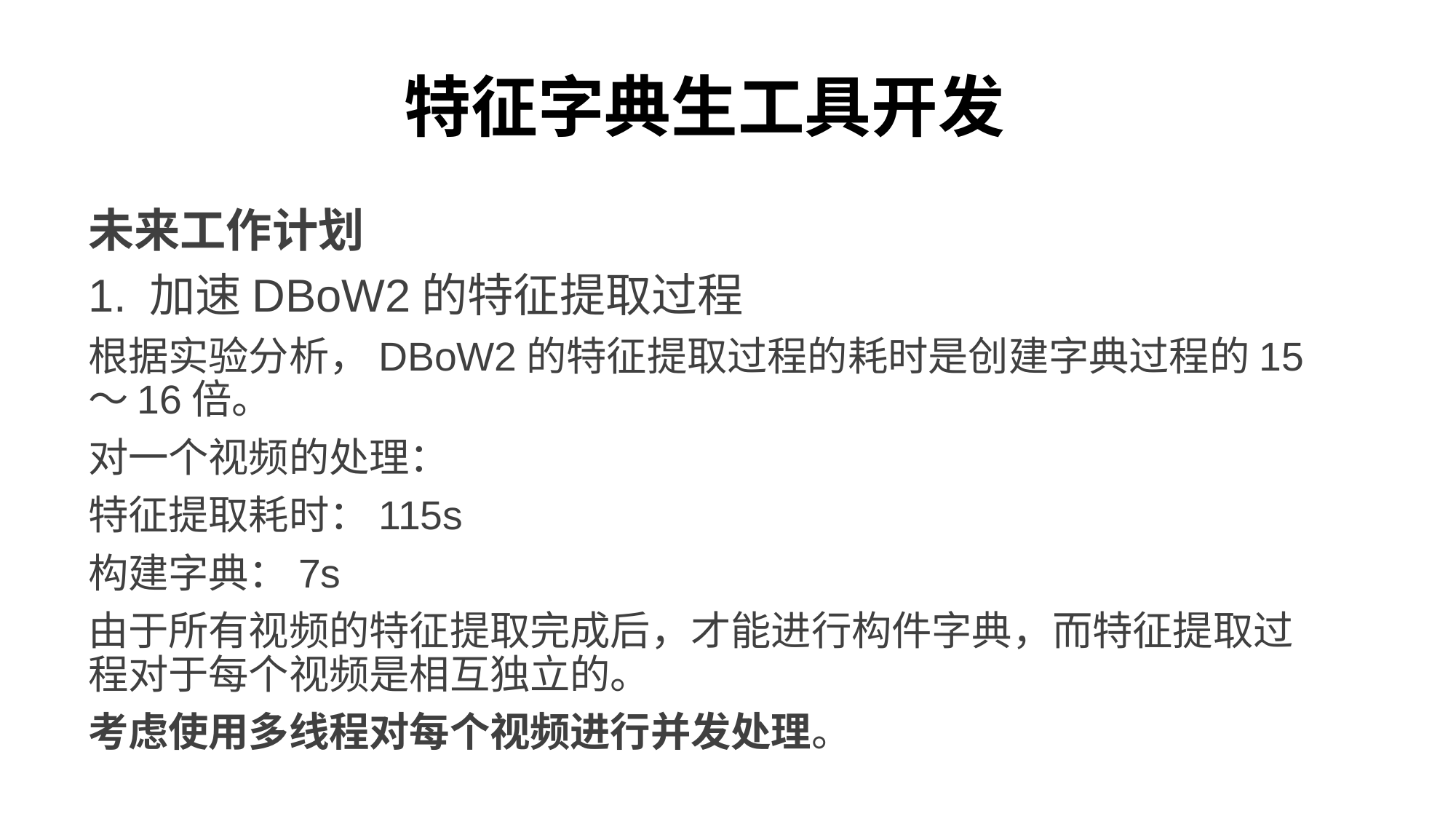

# 特征字典生工具开发
未来工作计划
1. 加速DBoW2的特征提取过程
根据实验分析，DBoW2的特征提取过程的耗时是创建字典过程的15～16倍。
对一个视频的处理：
特征提取耗时：115s
构建字典：7s
由于所有视频的特征提取完成后，才能进行构件字典，而特征提取过程对于每个视频是相互独立的。
考虑使用多线程对每个视频进行并发处理。